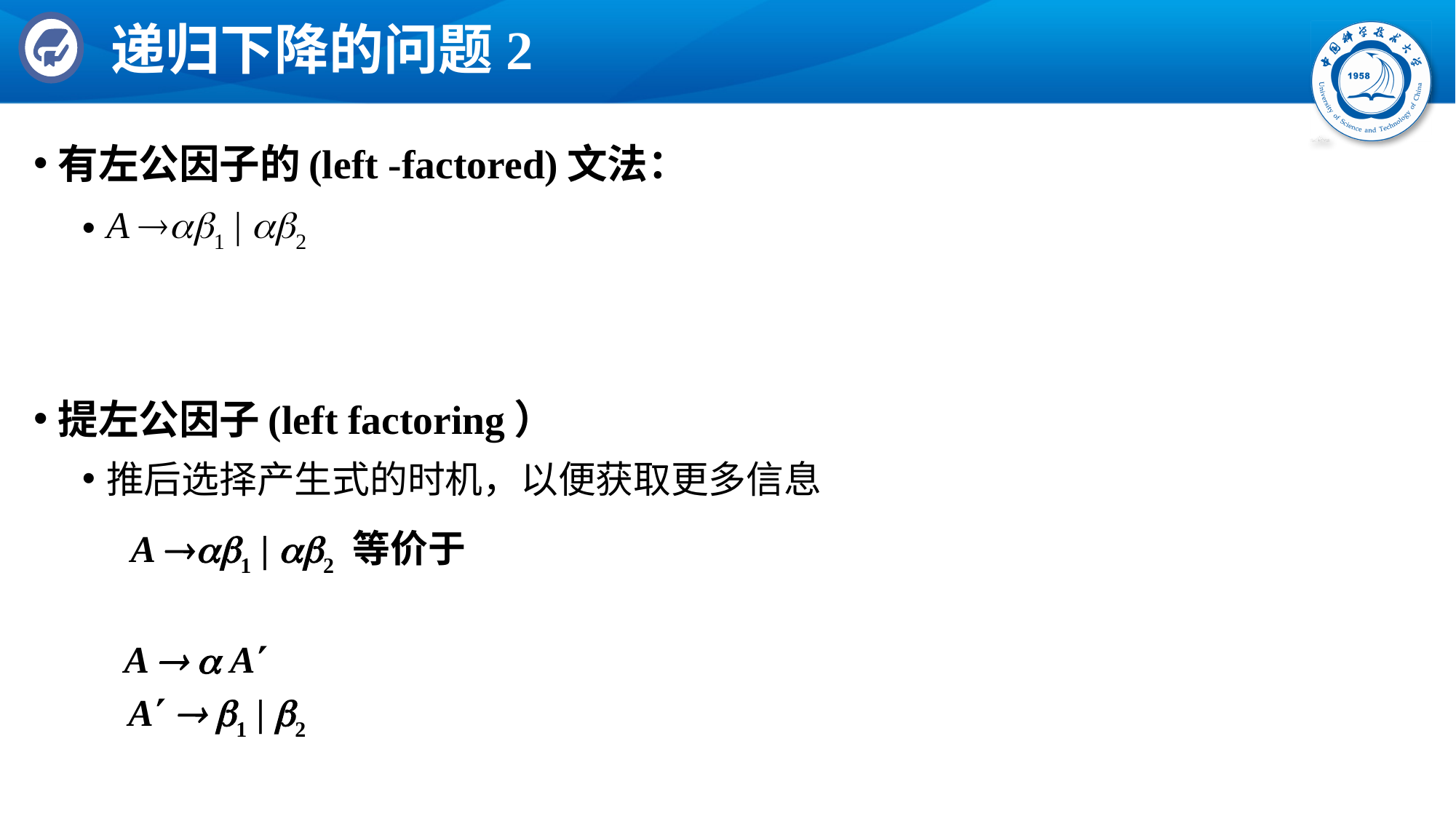

# 递归下降的问题2
有左公因子的(left -factored)文法：
A →αβ1 | αβ2

提左公因子(left factoring）
推后选择产生式的时机，以便获取更多信息
	A →αβ1 | αβ2 等价于

	       A → α A′
          A′ → β1 | β2